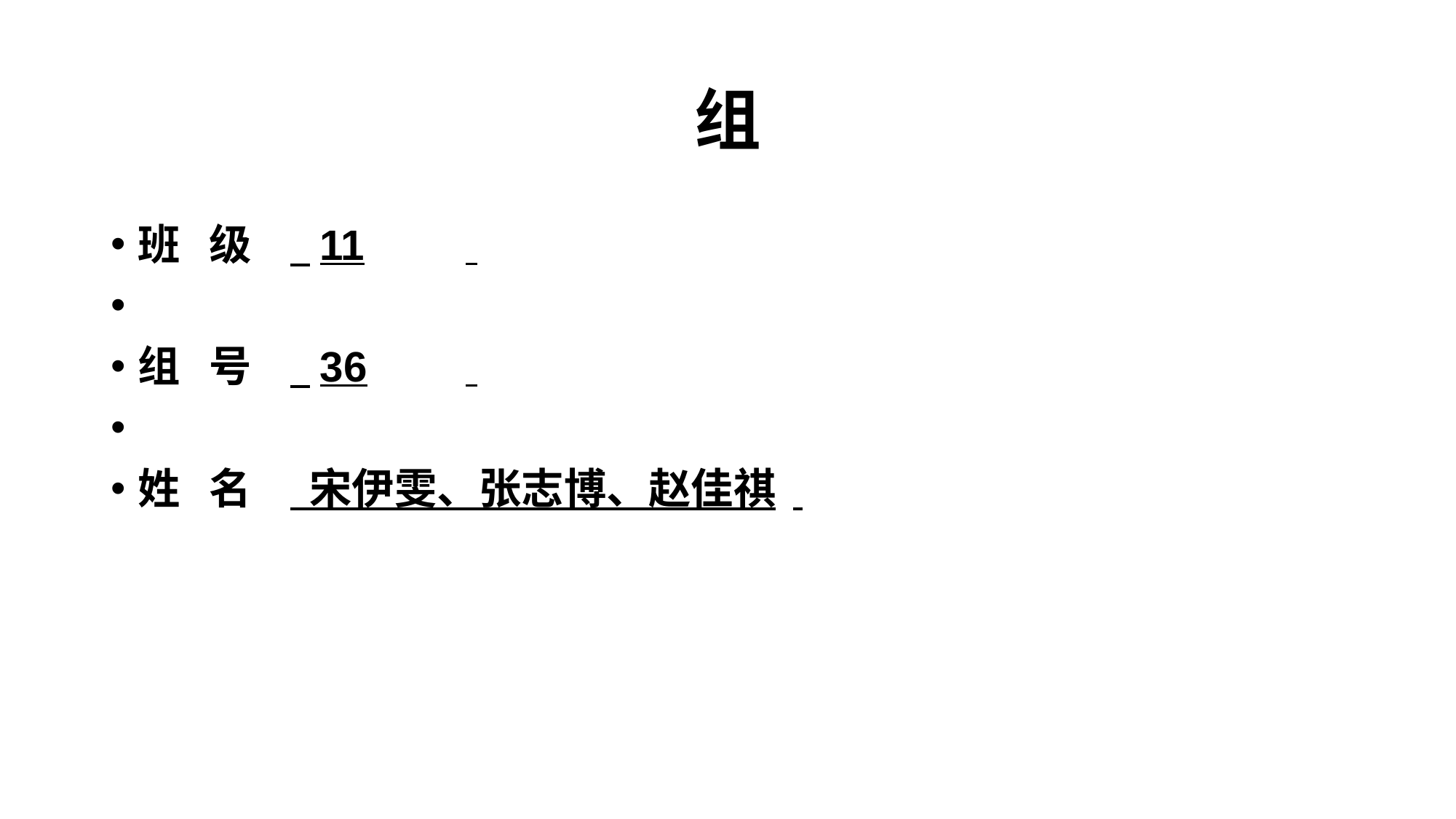

# 组
班   级      11

组   号      36

姓   名      宋伊雯、张志博、赵佳祺